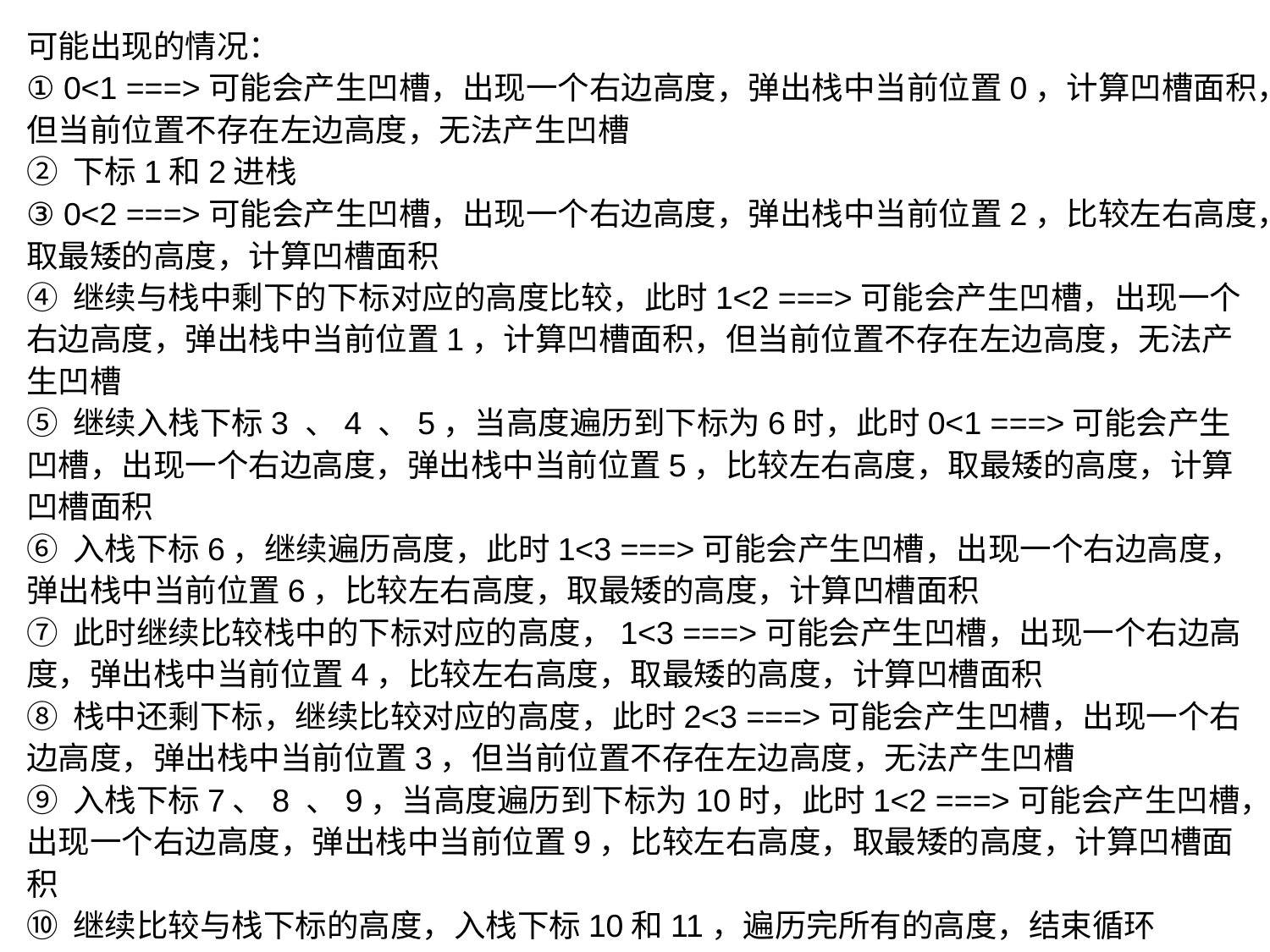

可能出现的情况：
① 0<1 ===>可能会产生凹槽，出现一个右边高度，弹出栈中当前位置0，计算凹槽面积，但当前位置不存在左边高度，无法产生凹槽
② 下标1和2进栈
③ 0<2 ===>可能会产生凹槽，出现一个右边高度，弹出栈中当前位置2，比较左右高度，取最矮的高度，计算凹槽面积
④ 继续与栈中剩下的下标对应的高度比较，此时1<2 ===>可能会产生凹槽，出现一个右边高度，弹出栈中当前位置1，计算凹槽面积，但当前位置不存在左边高度，无法产生凹槽
⑤ 继续入栈下标3 、4 、5，当高度遍历到下标为6时，此时0<1 ===>可能会产生凹槽，出现一个右边高度，弹出栈中当前位置5，比较左右高度，取最矮的高度，计算凹槽面积
⑥ 入栈下标6，继续遍历高度，此时1<3 ===>可能会产生凹槽，出现一个右边高度，弹出栈中当前位置6，比较左右高度，取最矮的高度，计算凹槽面积
⑦ 此时继续比较栈中的下标对应的高度，1<3 ===>可能会产生凹槽，出现一个右边高度，弹出栈中当前位置4，比较左右高度，取最矮的高度，计算凹槽面积
⑧ 栈中还剩下标，继续比较对应的高度，此时2<3 ===>可能会产生凹槽，出现一个右边高度，弹出栈中当前位置3，但当前位置不存在左边高度，无法产生凹槽
⑨ 入栈下标7、8 、9，当高度遍历到下标为10时，此时1<2 ===>可能会产生凹槽，出现一个右边高度，弹出栈中当前位置9，比较左右高度，取最矮的高度，计算凹槽面积
⑩ 继续比较与栈下标的高度，入栈下标10和11，遍历完所有的高度，结束循环